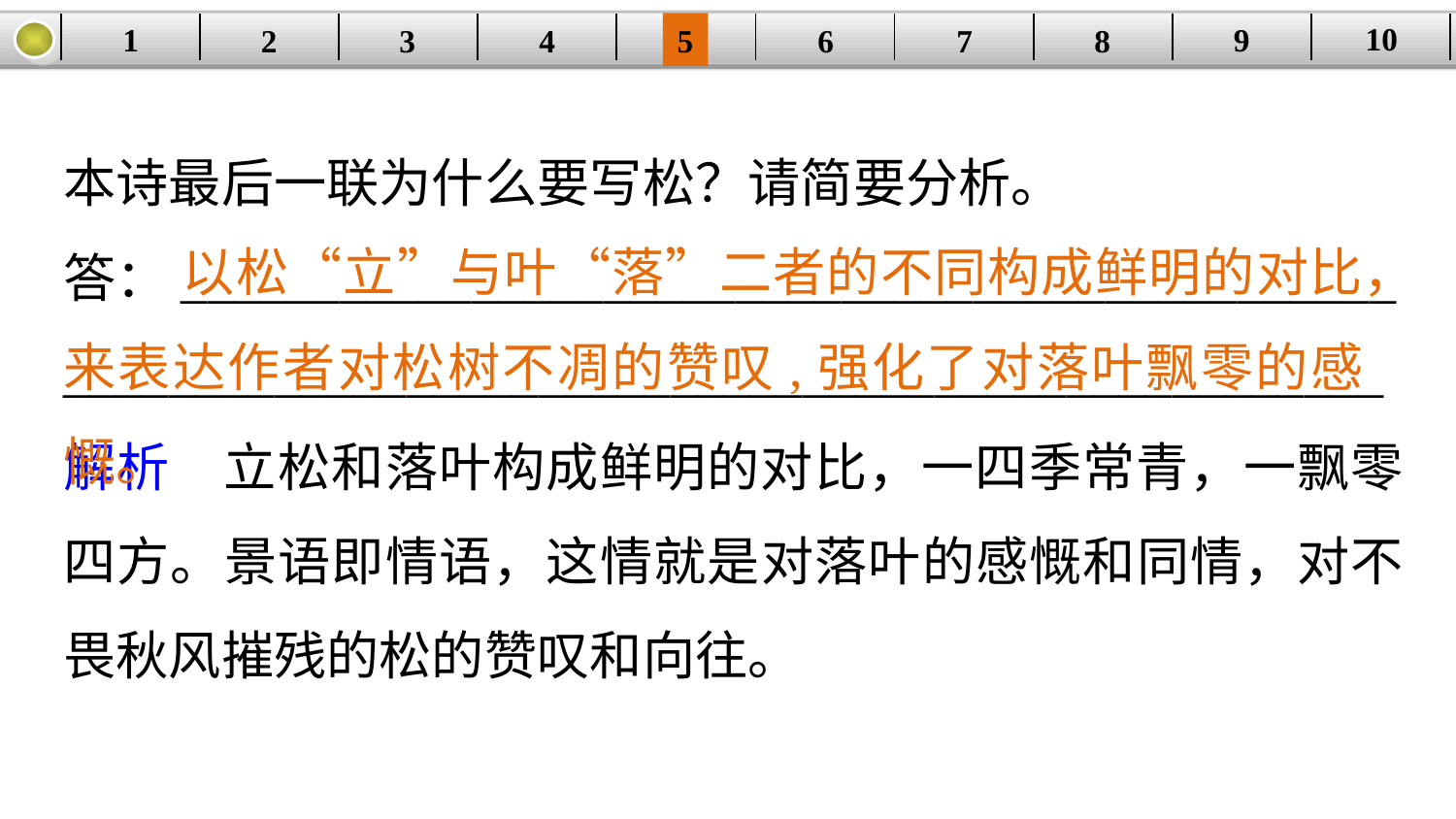

10

9
1
3
4
5
6
8
2
|  |  |  |  |  |  |  |  |  |  |
| --- | --- | --- | --- | --- | --- | --- | --- | --- | --- |
7

本诗最后一联为什么要写松？请简要分析。
答：______________________________________________
__________________________________________________
解析　立松和落叶构成鲜明的对比，一四季常青，一飘零四方。景语即情语，这情就是对落叶的感慨和同情，对不畏秋风摧残的松的赞叹和向往。
    　以松“立”与叶“落”二者的不同构成鲜明的对比，来表达作者对松树不凋的赞叹,强化了对落叶飘零的感慨。